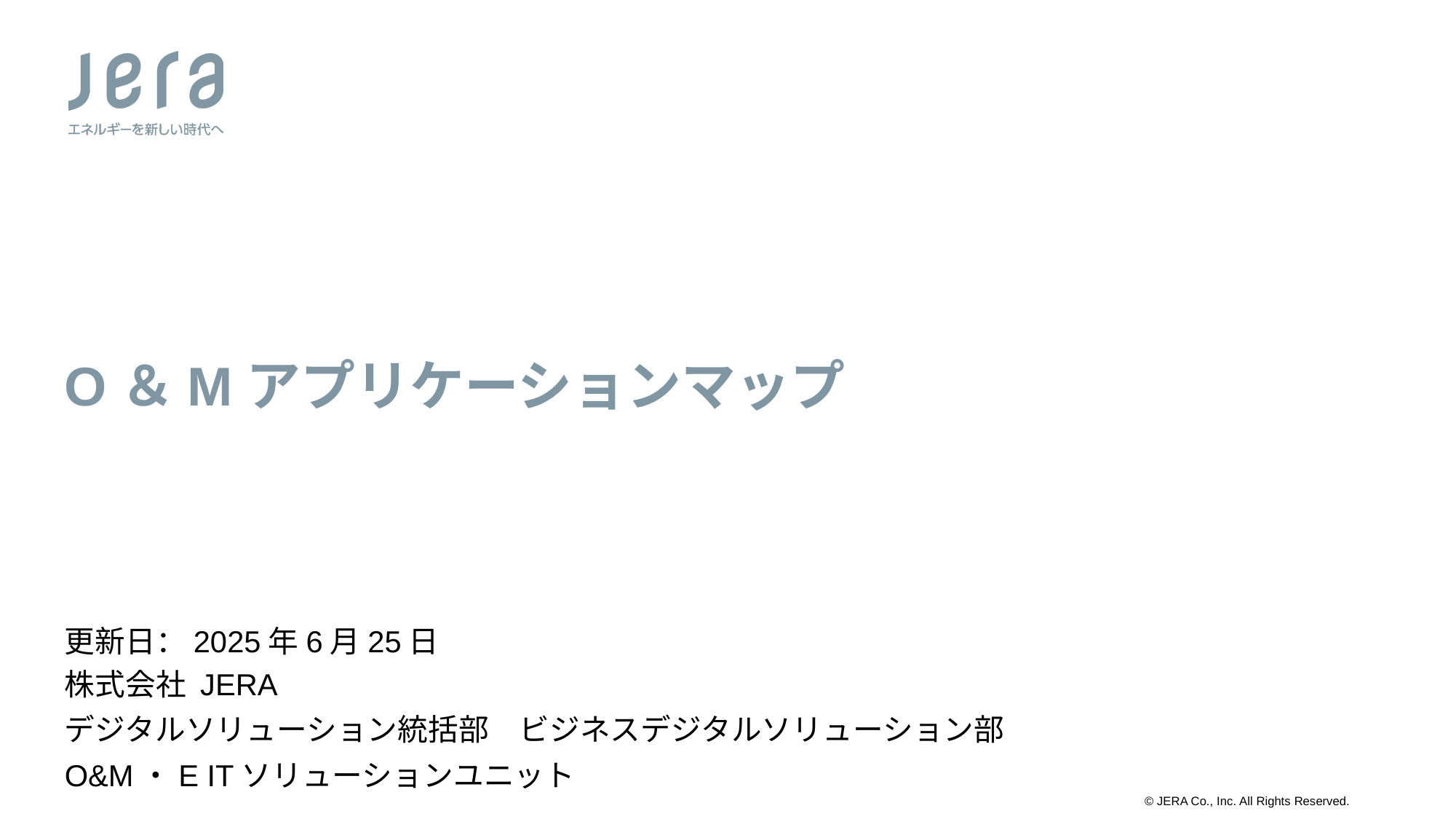

# O＆Mアプリケーションマップ
更新日：2025年6月25日
株式会社 JERA
デジタルソリューション統括部　ビジネスデジタルソリューション部
O&M・E ITソリューションユニット